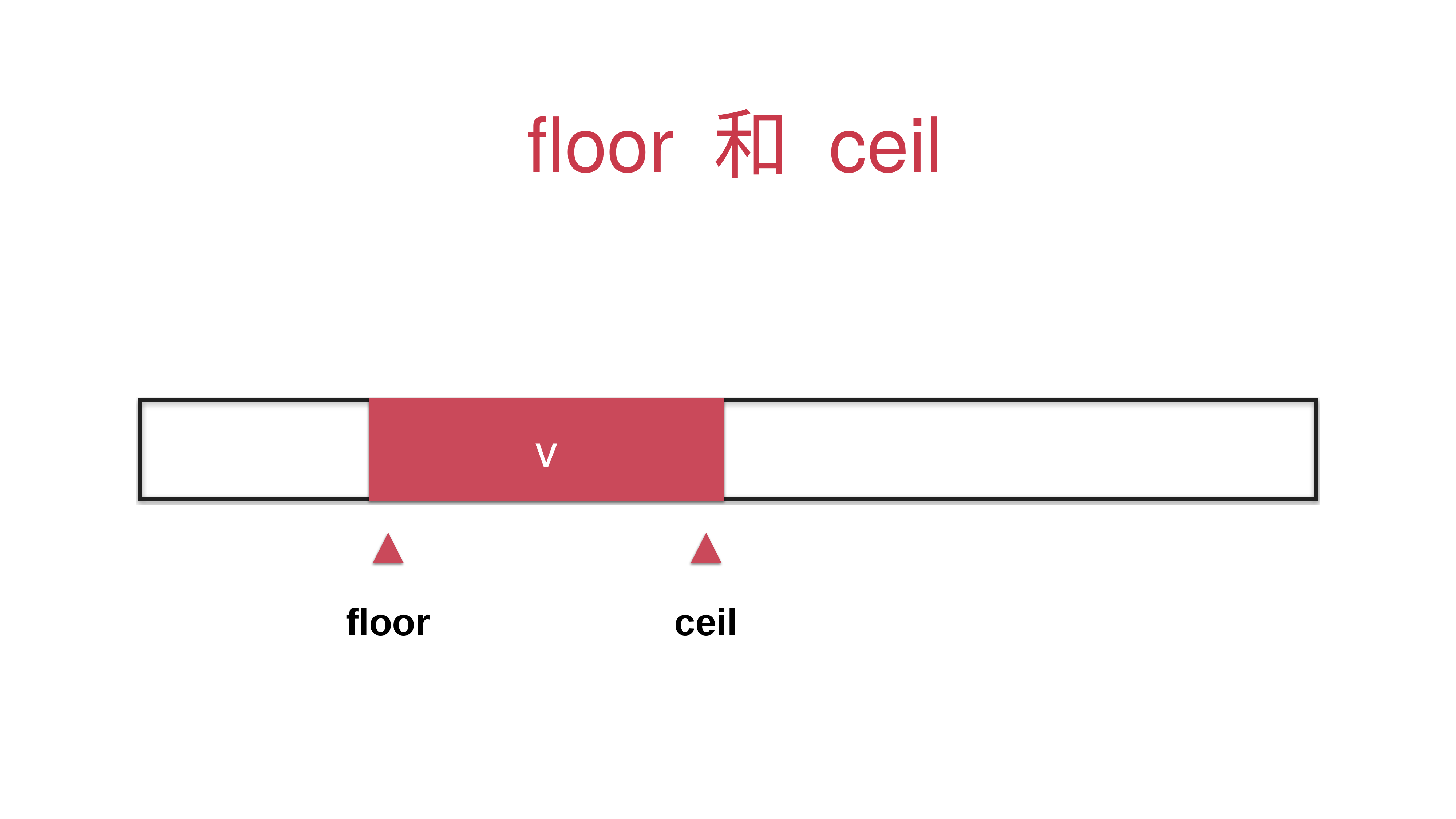

# floor 和 ceil

v

floor
ceil